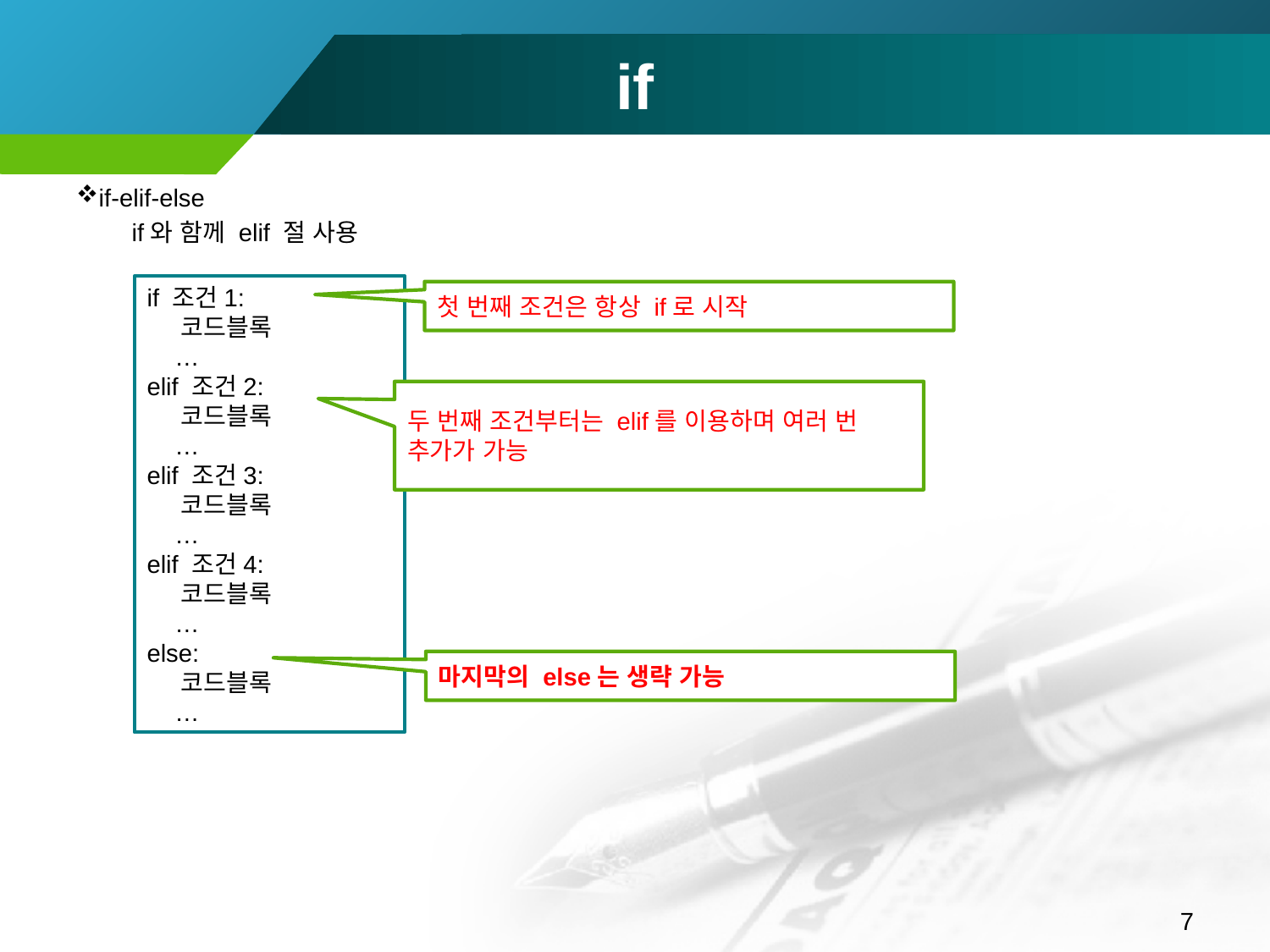

# if
if-elif-else
if와 함께 elif 절 사용
if 조건1:
    코드블록
    …
elif 조건2:
    코드블록
    …
elif 조건3:
    코드블록
    …
elif 조건4:
    코드블록
    …
else:
    코드블록
    …
첫 번째 조건은 항상 if로 시작
두 번째 조건부터는 elif를 이용하며 여러 번 추가가 가능
마지막의 else는 생략 가능
7